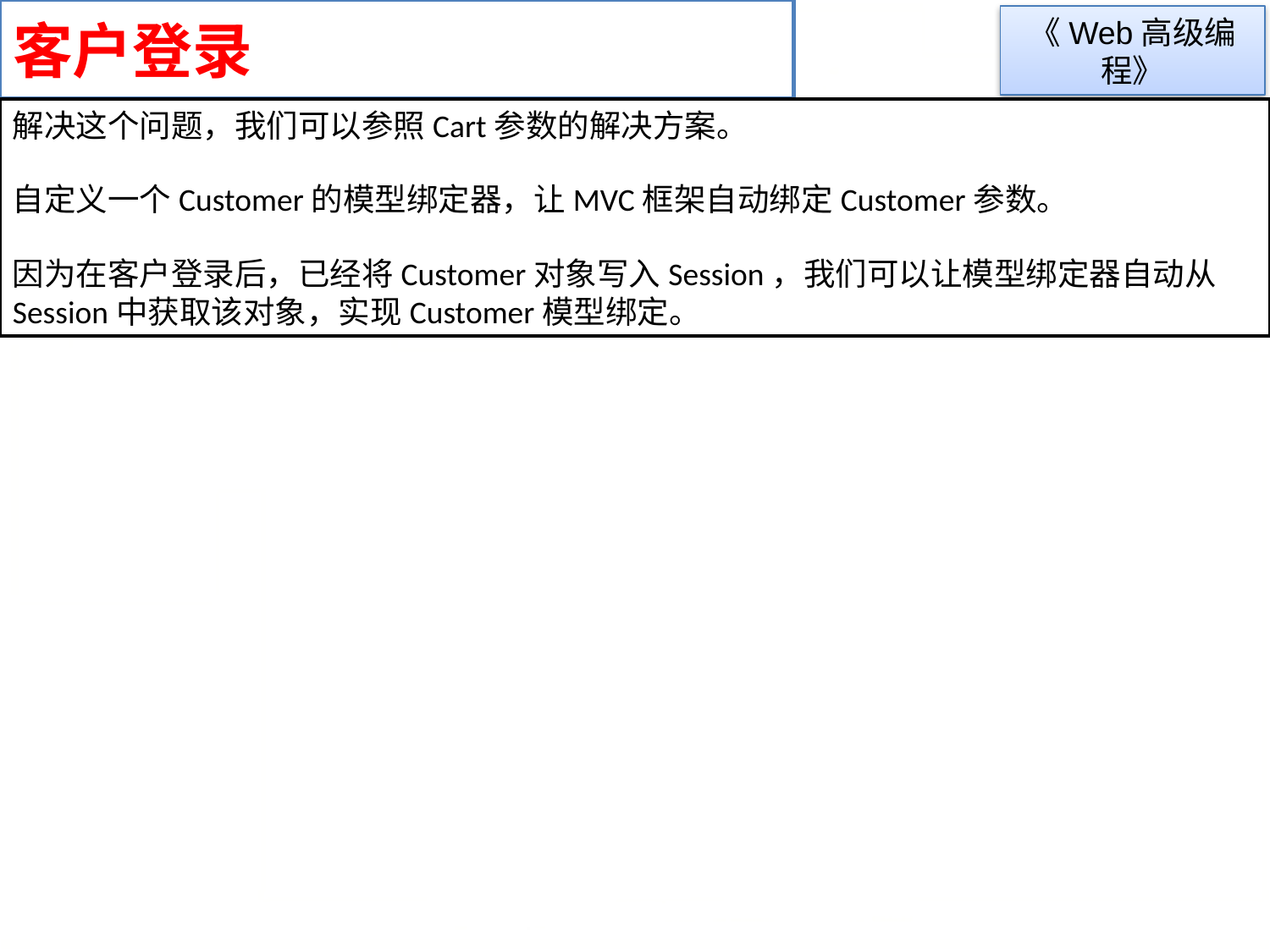

# 客户登录
解决这个问题，我们可以参照Cart参数的解决方案。
自定义一个Customer的模型绑定器，让MVC框架自动绑定Customer参数。
因为在客户登录后，已经将Customer对象写入Session，我们可以让模型绑定器自动从Session中获取该对象，实现Customer模型绑定。